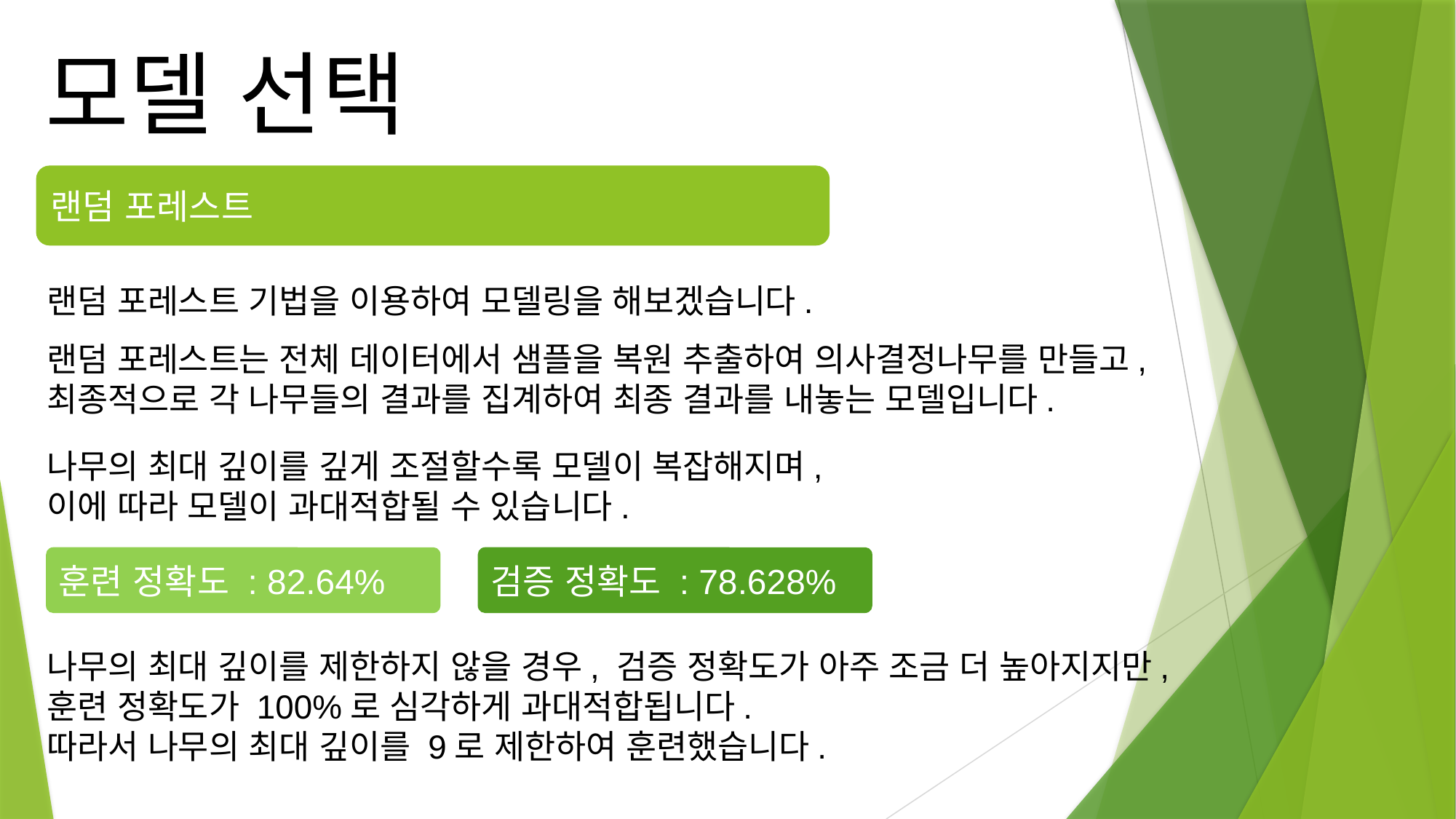

모델 선택
랜덤 포레스트
랜덤 포레스트 기법을 이용하여 모델링을 해보겠습니다.

랜덤 포레스트는 전체 데이터에서 샘플을 복원 추출하여 의사결정나무를 만들고,
최종적으로 각 나무들의 결과를 집계하여 최종 결과를 내놓는 모델입니다.

나무의 최대 깊이를 깊게 조절할수록 모델이 복잡해지며,
이에 따라 모델이 과대적합될 수 있습니다.

나무의 최대 깊이를 제한하지 않을 경우, 검증 정확도가 아주 조금 더 높아지지만,
훈련 정확도가 100%로 심각하게 과대적합됩니다.
따라서 나무의 최대 깊이를 9로 제한하여 훈련했습니다.
훈련 정확도 : 82.64%
검증 정확도 : 78.628%